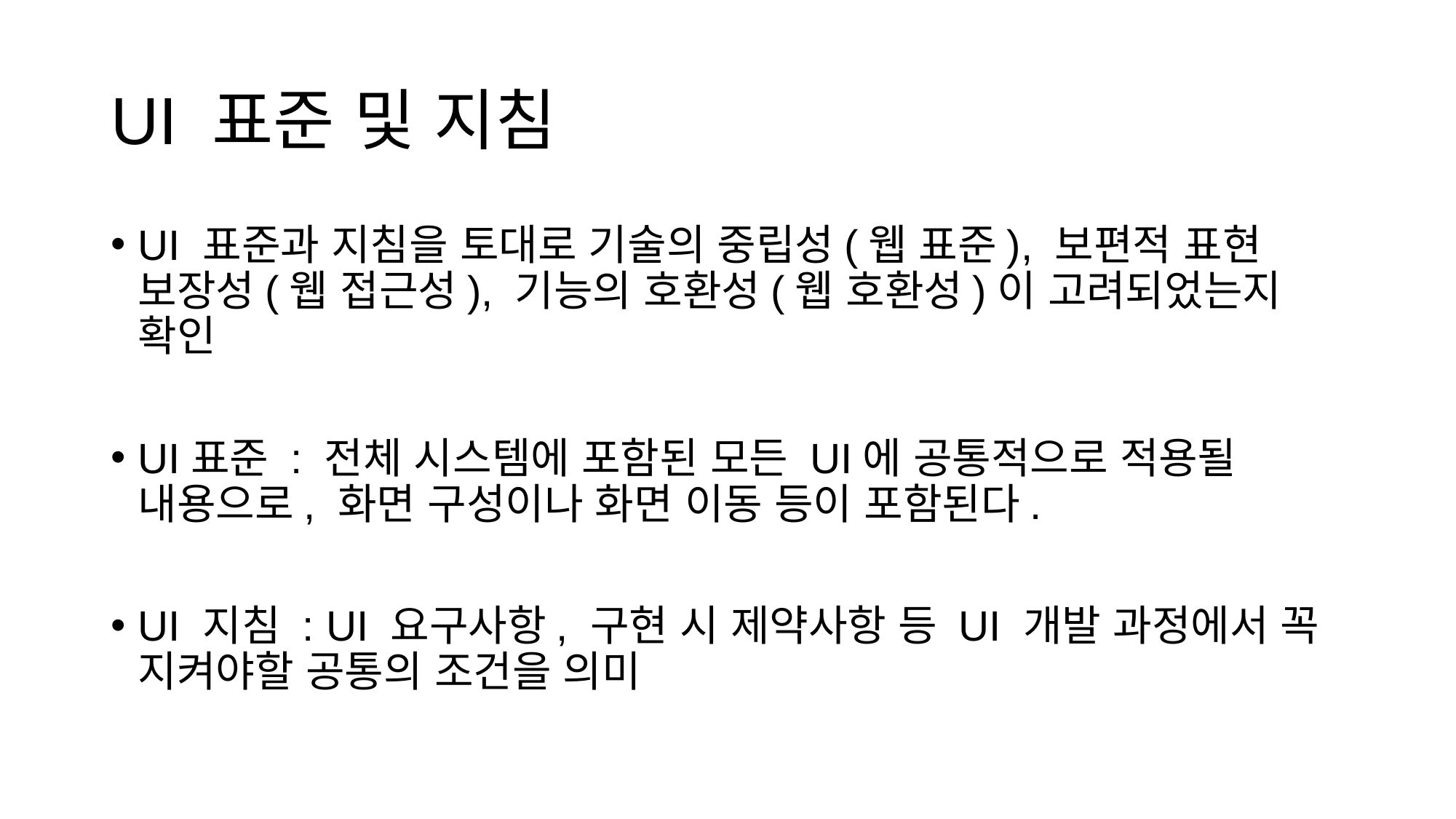

# UI 표준 및 지침
UI 표준과 지침을 토대로 기술의 중립성(웹 표준), 보편적 표현 보장성(웹 접근성), 기능의 호환성(웹 호환성)이 고려되었는지 확인

UI표준 : 전체 시스템에 포함된 모든 UI에 공통적으로 적용될 내용으로, 화면 구성이나 화면 이동 등이 포함된다.

UI 지침 : UI 요구사항, 구현 시 제약사항 등 UI 개발 과정에서 꼭 지켜야할 공통의 조건을 의미